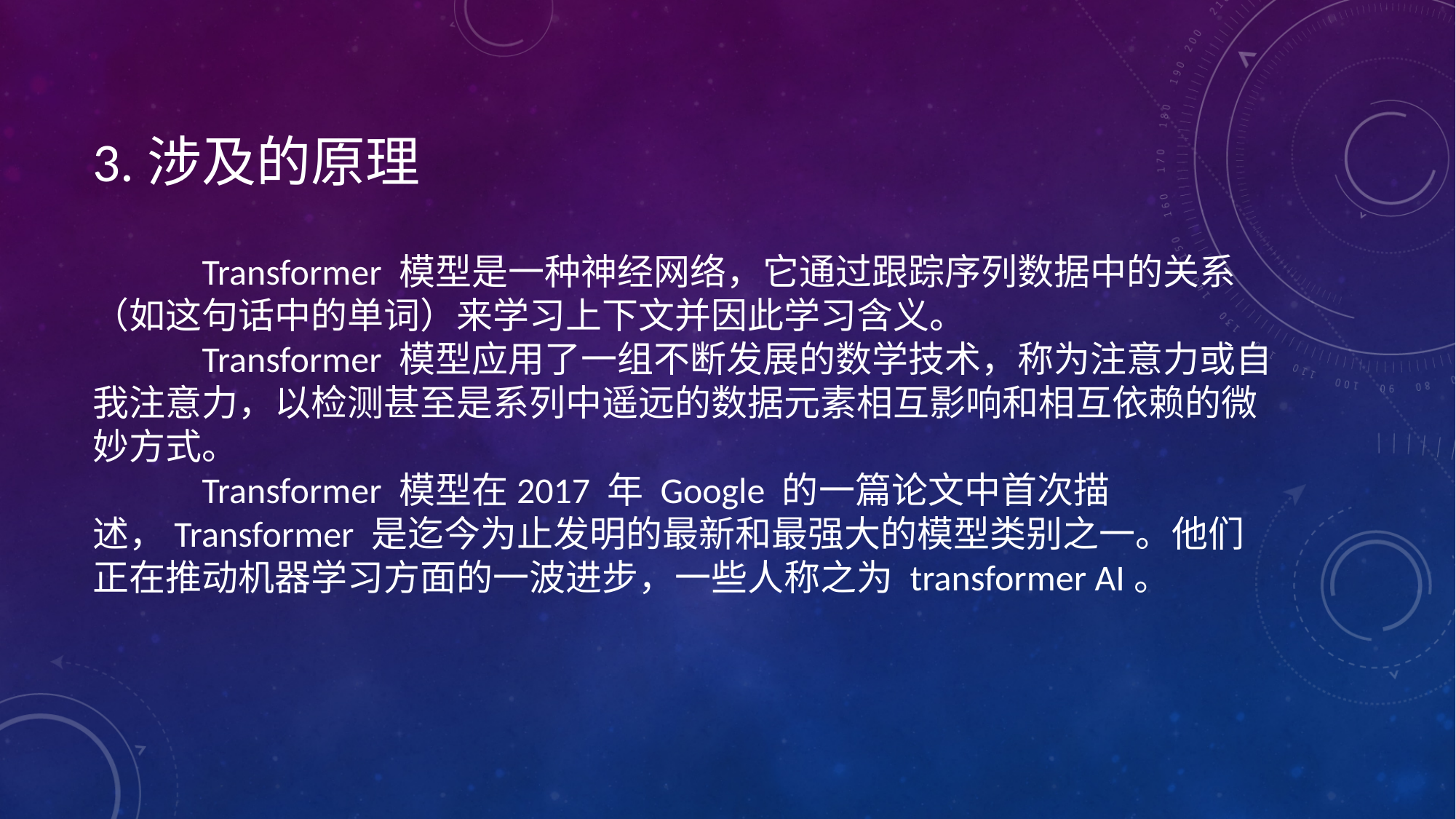

# 3.涉及的原理
	Transformer 模型是一种神经网络，它通过跟踪序列数据中的关系（如这句话中的单词）来学习上下文并因此学习含义。
	Transformer 模型应用了一组不断发展的数学技术，称为注意力或自我注意力，以检测甚至是系列中遥远的数据元素相互影响和相互依赖的微妙方式。
	Transformer 模型在2017 年 Google 的一篇论文中首次描述，Transformer 是迄今为止发明的最新和最强大的模型类别之一。他们正在推动机器学习方面的一波进步，一些人称之为 transformer AI。